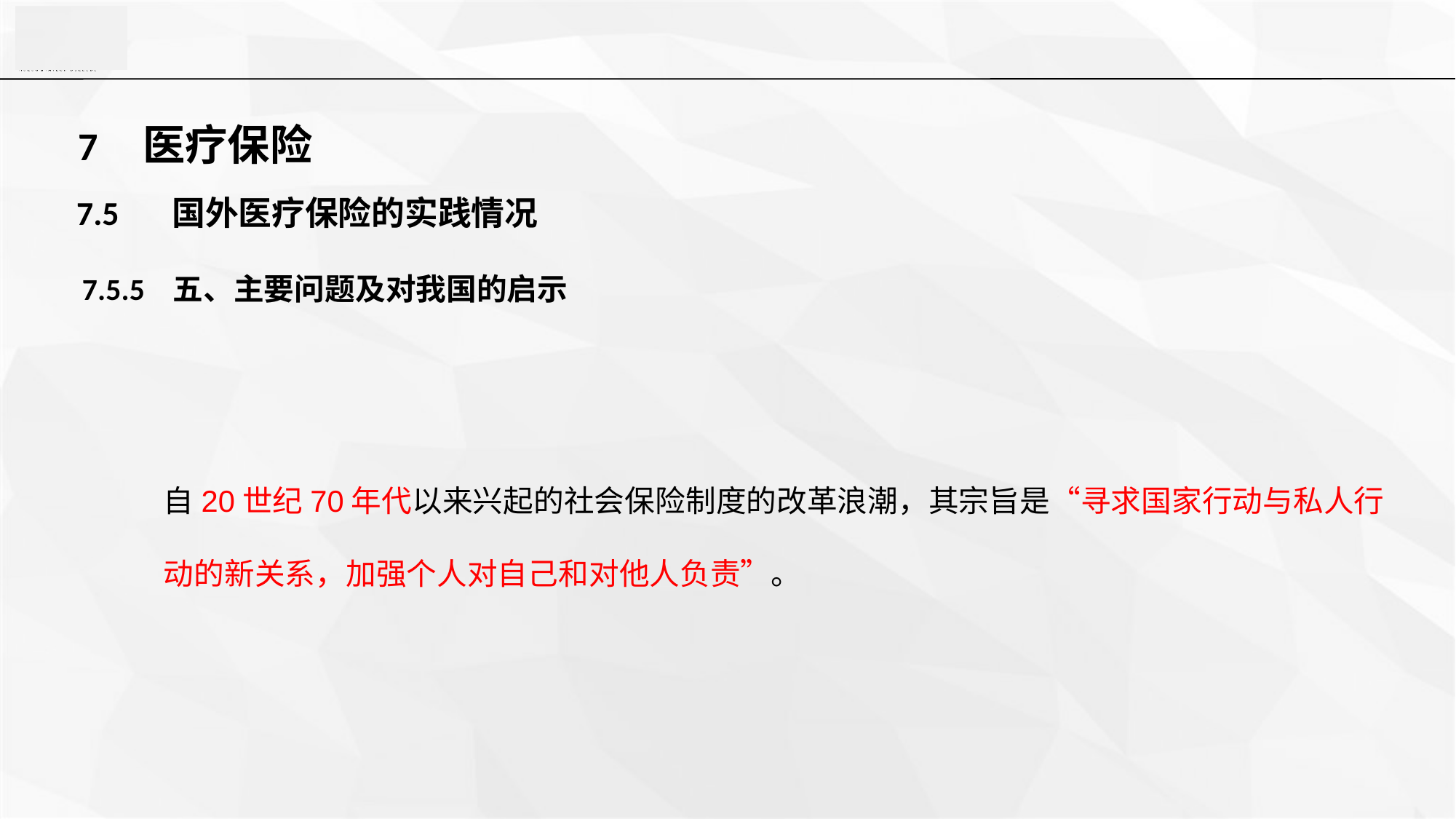

7    医疗保险
7.5      国外医疗保险的实践情况
7.5.5   五、主要问题及对我国的启示
自20世纪70年代以来兴起的社会保险制度的改革浪潮，其宗旨是“寻求国家行动与私人行动的新关系，加强个人对自己和对他人负责”。